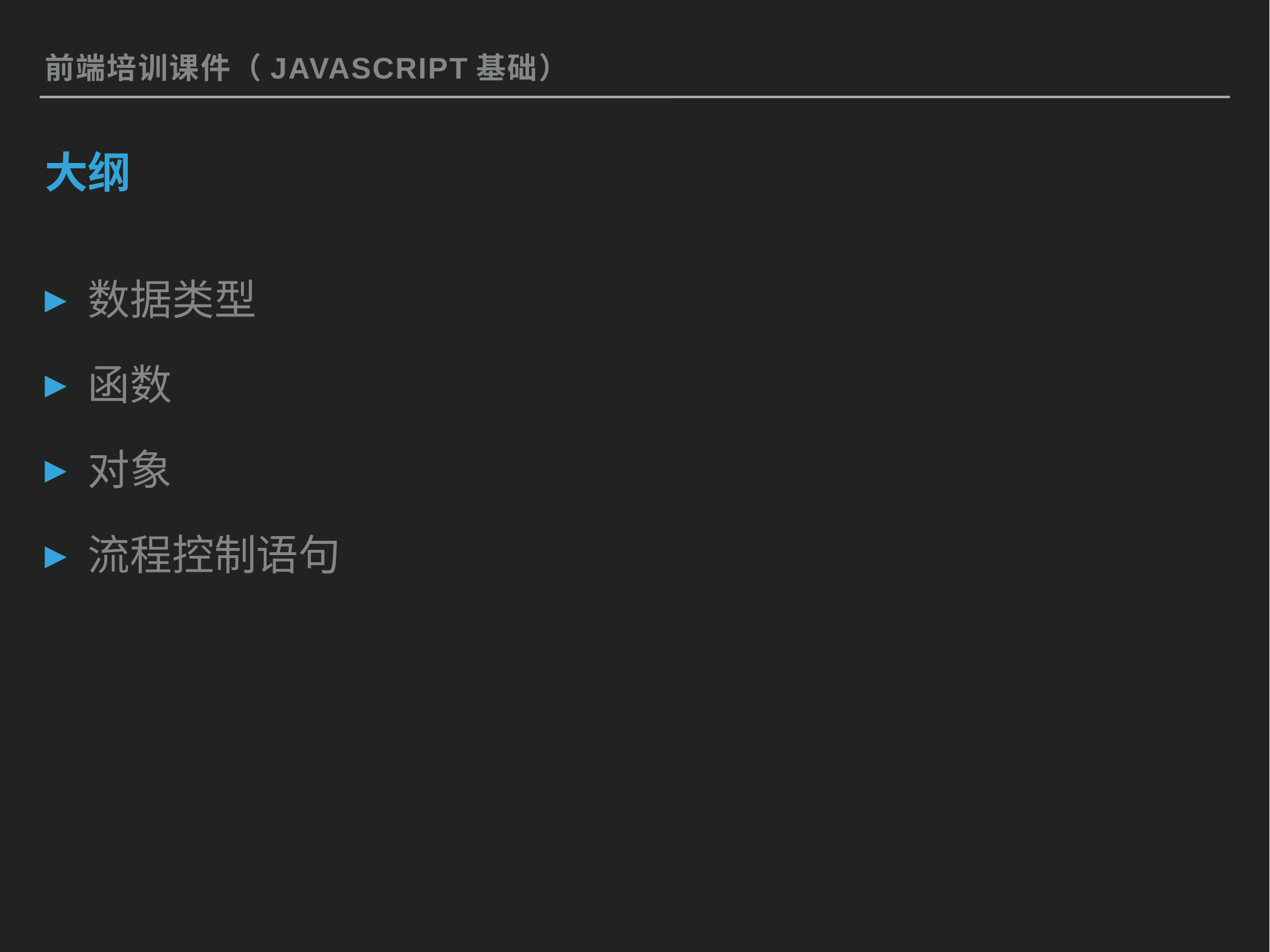

前端培训课件（JavaScript基础）
# 大纲
数据类型
函数
对象
流程控制语句